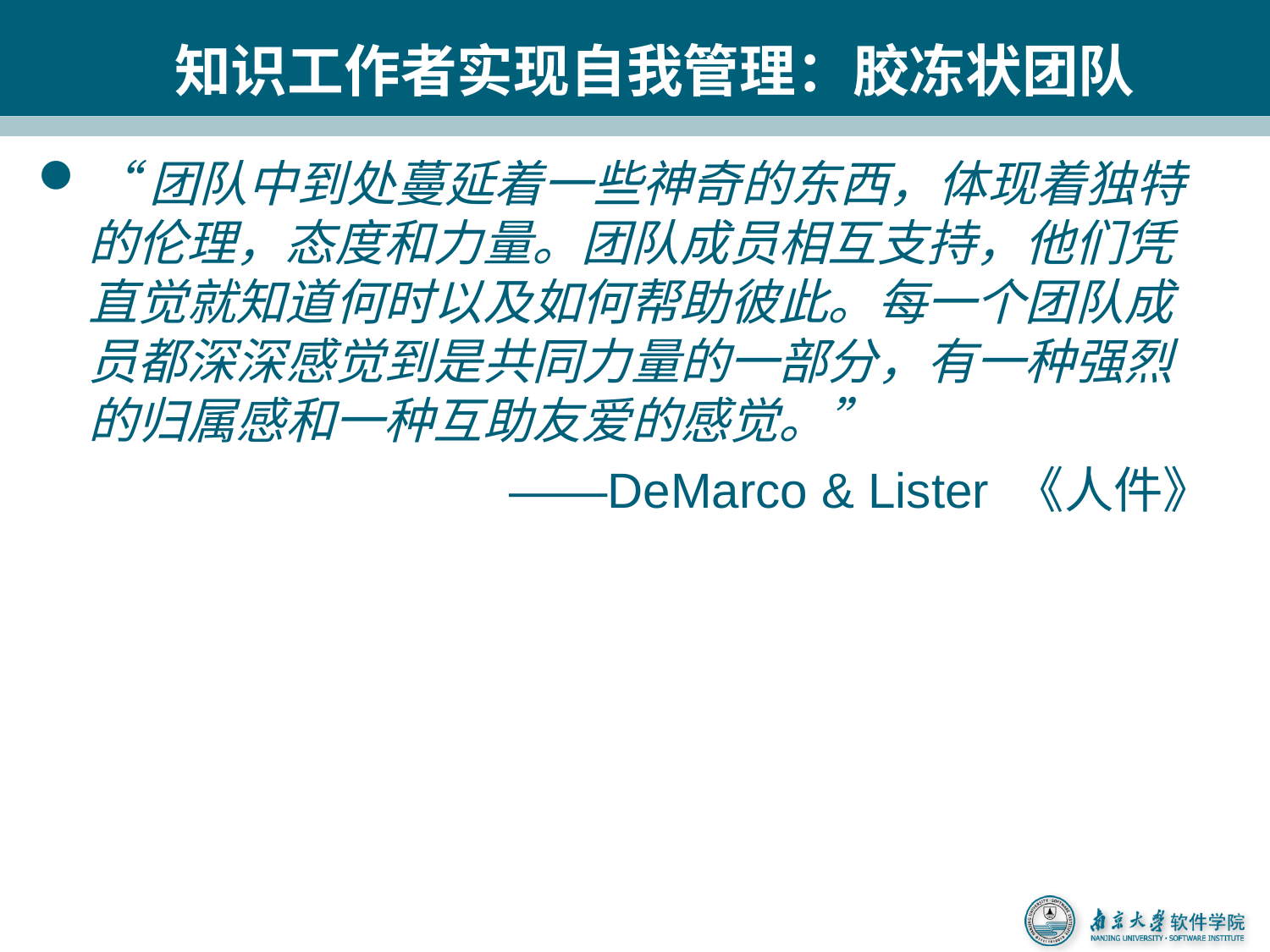

# 知识工作者实现自我管理：胶冻状团队
“团队中到处蔓延着一些神奇的东西，体现着独特的伦理，态度和力量。团队成员相互支持，他们凭直觉就知道何时以及如何帮助彼此。每一个团队成员都深深感觉到是共同力量的一部分，有一种强烈的归属感和一种互助友爱的感觉。”
——DeMarco & Lister 《人件》